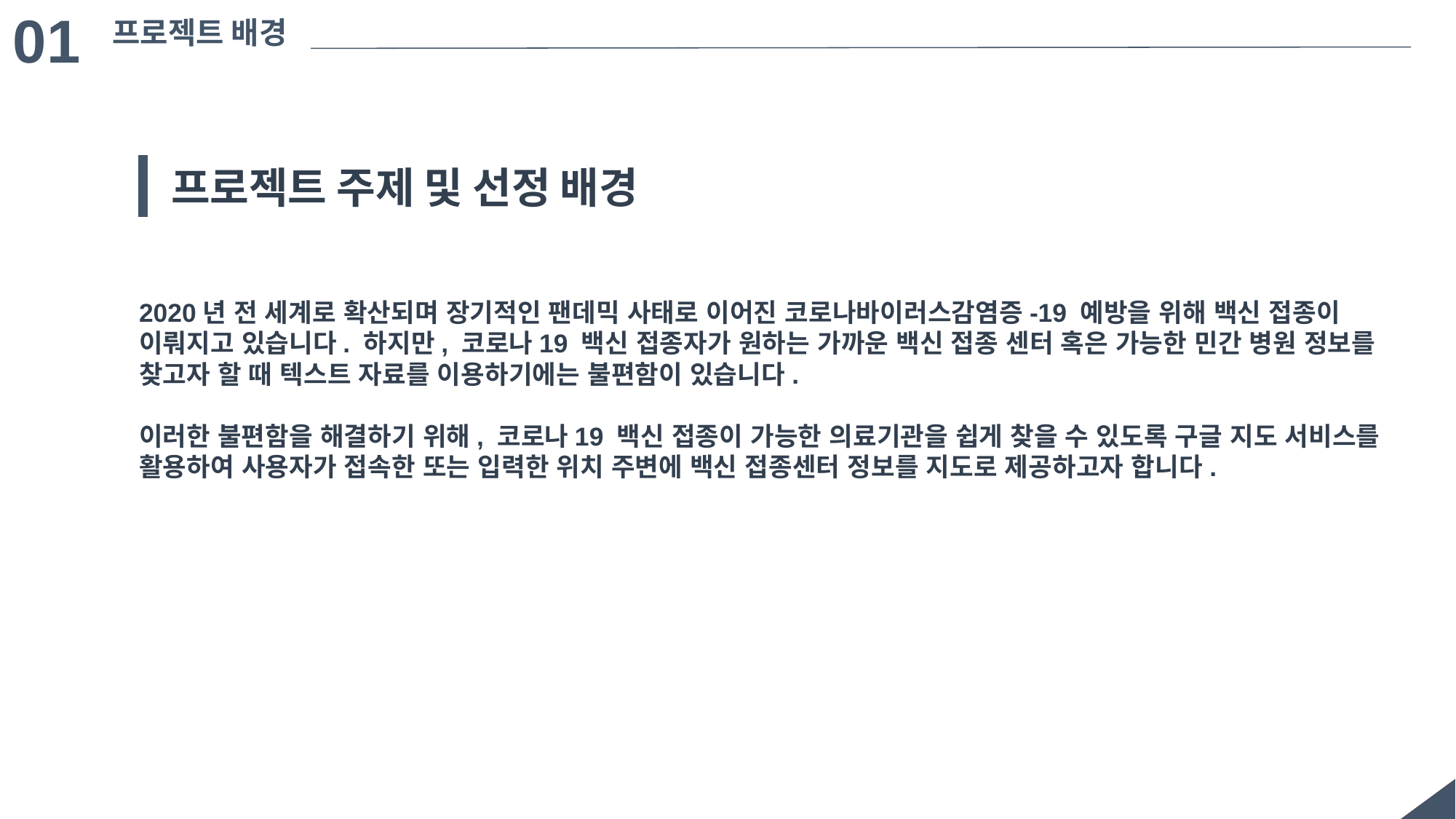

01
프로젝트 배경

프로젝트 주제 및 선정 배경
2020년 전 세계로 확산되며 장기적인 팬데믹 사태로 이어진 코로나바이러스감염증-19 예방을 위해 백신 접종이 이뤄지고 있습니다. 하지만, 코로나19 백신 접종자가 원하는 가까운 백신 접종 센터 혹은 가능한 민간 병원 정보를 찾고자 할 때 텍스트 자료를 이용하기에는 불편함이 있습니다.

이러한 불편함을 해결하기 위해, 코로나19 백신 접종이 가능한 의료기관을 쉽게 찾을 수 있도록 구글 지도 서비스를 활용하여 사용자가 접속한 또는 입력한 위치 주변에 백신 접종센터 정보를 지도로 제공하고자 합니다.